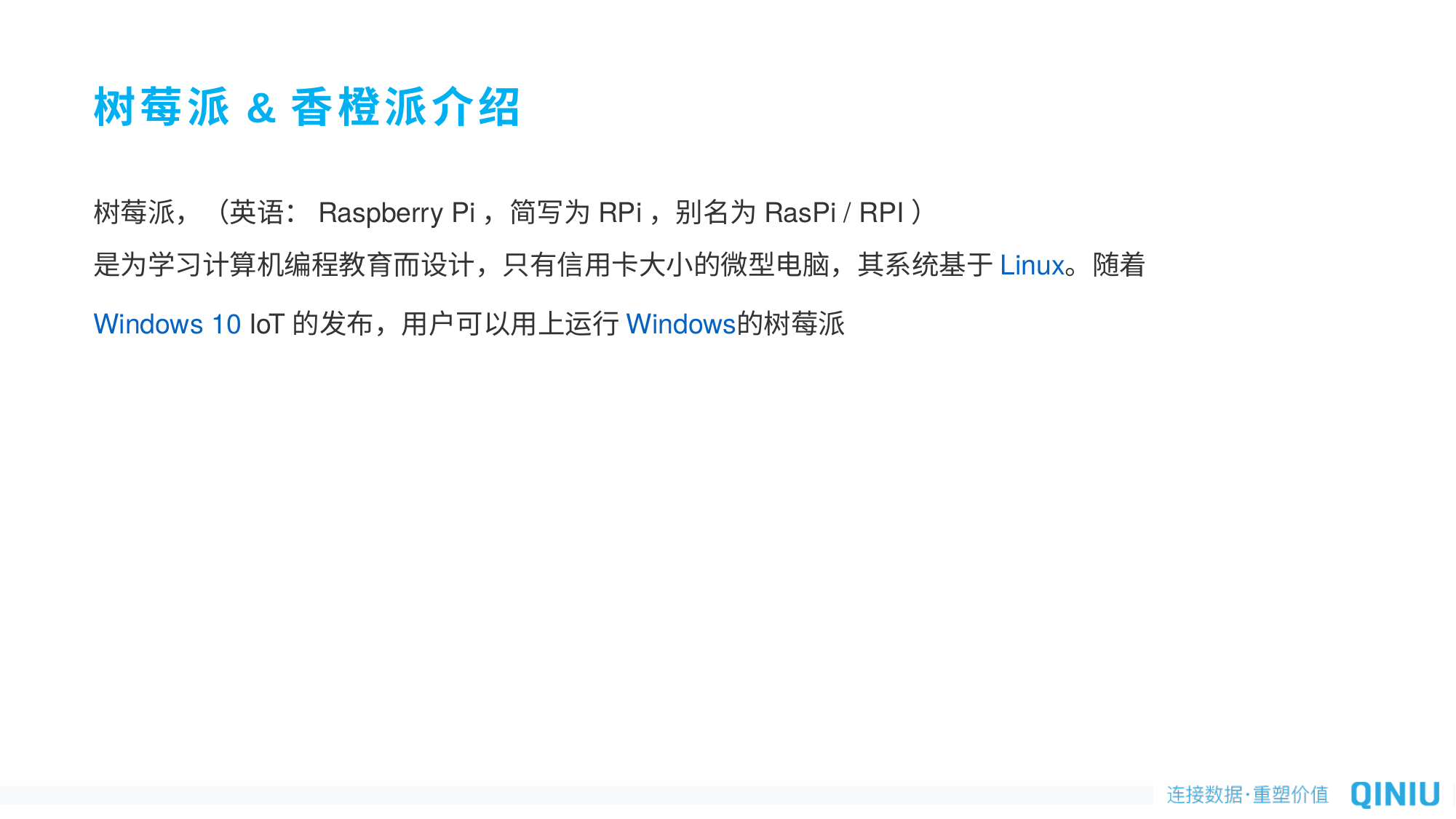

# 树莓派&香橙派介绍
树莓派，（英语：Raspberry Pi，简写为RPi，别名为RasPi / RPI）
是为学习计算机编程教育而设计，只有信用卡大小的微型电脑，其系统基于Linux。随着Windows 10 IoT的发布，用户可以用上运行Windows的树莓派